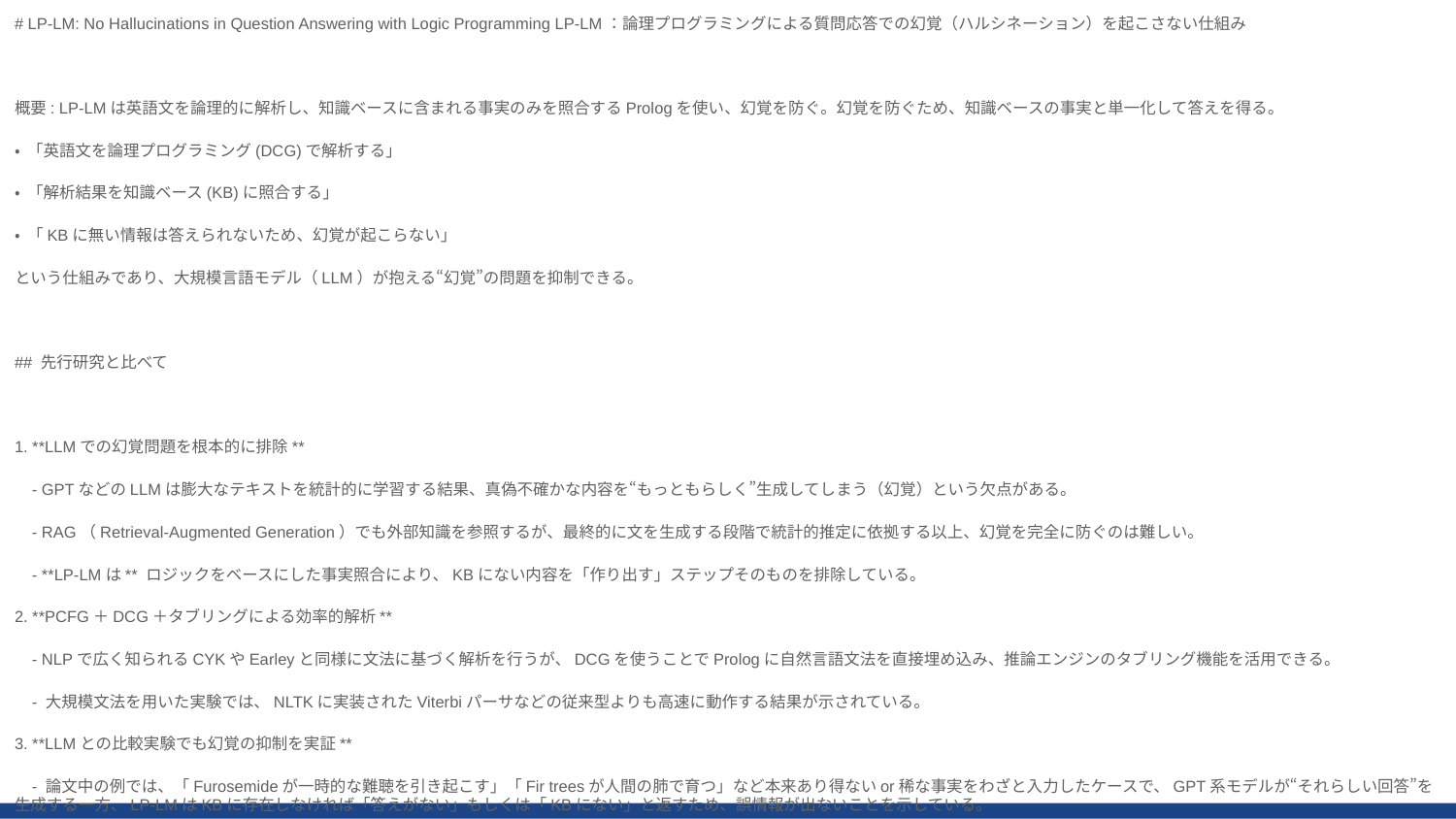

# LP-LM: No Hallucinations in Question Answering with Logic Programming LP-LM：論理プログラミングによる質問応答での幻覚（ハルシネーション）を起こさない仕組み

概要: LP-LMは英語文を論理的に解析し、知識ベースに含まれる事実のみを照合するPrologを使い、幻覚を防ぐ。幻覚を防ぐため、知識ベースの事実と単一化して答えを得る。
• 「英語文を論理プログラミング(DCG)で解析する」
• 「解析結果を知識ベース(KB)に照合する」
• 「KBに無い情報は答えられないため、幻覚が起こらない」
という仕組みであり、大規模言語モデル（LLM）が抱える“幻覚”の問題を抑制できる。

## 先行研究と比べて

1. **LLMでの幻覚問題を根本的に排除**
    - GPTなどのLLMは膨大なテキストを統計的に学習する結果、真偽不確かな内容を“もっともらしく”生成してしまう（幻覚）という欠点がある。
    - RAG（Retrieval-Augmented Generation）でも外部知識を参照するが、最終的に文を生成する段階で統計的推定に依拠する以上、幻覚を完全に防ぐのは難しい。
    - **LP-LMは** ロジックをベースにした事実照合により、KBにない内容を「作り出す」ステップそのものを排除している。
2. **PCFG＋DCG＋タブリングによる効率的解析**
    - NLPで広く知られるCYKやEarleyと同様に文法に基づく解析を行うが、DCGを使うことでPrologに自然言語文法を直接埋め込み、推論エンジンのタブリング機能を活用できる。
    - 大規模文法を用いた実験では、NLTKに実装されたViterbiパーサなどの従来型よりも高速に動作する結果が示されている。
3. **LLMとの比較実験でも幻覚の抑制を実証**
    - 論文中の例では、「Furosemideが一時的な難聴を引き起こす」「Fir treesが人間の肺で育つ」など本来あり得ないor稀な事実をわざと入力したケースで、GPT系モデルが“それらしい回答”を生成する一方、LP-LMはKBに存在しなければ「答えがない」もしくは「KBにない」と返すため、誤情報が出ないことを示している。

---

## 技術や手法

LP-LMを説明する

### 3.1 確率的文脈自由文法（PCFG）

- **文法ルールに確率を付与**することで、構文解析時に多数存在する可能性のある木構造のうち「最も確からしい」解析（構文木）を選ぶ。
- 例として、のように、各生成規則へ確率を付与する。

    ```
    java
    コピーする編集する
    S -> NP VP (0.4)
    NP -> DET NN (0.2)
    ...
    ```

- LP-LMでは、文章に複数の解釈がある場合でも、最終的に最大確率の解析結果を採用するため、一意のProlog項を得やすい。

### 3.2 PrologのDCG（Definite Clause Grammar）

- 「`s --> np, vp.`」のように書くと、内部でPrologコードに展開される仕組み。
- **自然言語文法を直接Prolog上で定義**し、整合チェックと同時に対応するProlog項を生成できる。
- DCGルールの確率拡張版（確率付きDCG）によって、PCFGを手軽に運用できる。

### 3.3 タブリング（Tabling）

- Prologが同じ問い合わせを再帰的にたどる場合、何度も処理を繰り返し計算量が爆発することがある。
- タブリングでは、**同じ問い合わせを再利用**して二重計算を防ぐ。
- この手法を構文解析に応用することで、大規模文法を扱っても線形～多項式程度の時間で解析が済むことを実験で示している。

### 3.4 知識ベース（KB）への挿入・照合

- **文（例：「the black bird flies bravely」）を入力**すると、DCGにより解析 → `flies(black(bird), bravely)` というProlog項に変換し、KBに格納する。
- **質問（例：「who flies bravely」）を入力**すると、解析結果が `flies(X, bravely)` のように変数を含む形になり、KBの事実との単一化で `X = black(bird)` が得られる。
- これにより、問合せと事実を照合して厳密な回答を導く。KBになければ「該当なし」となるので、幻覚的情報は生成されない。

### 3.5 パフォーマンス実験

- **12種類のPCFG**（左再帰・右再帰・曖昧性など含む）を用いて実験し、文法ルール数100以上の大規模ケースでもProlog DCG＋タブリングのほうがViterbiパーサより高速。
- 長文入力でもタブリングにより再計算を抑え、線形時間オーダーに近い動作を示す場合がある。
- 実装には **XSB Prolog** を用いており、バージョン5.0で実装・検証したことが述べられている。

---

## 使用用途

1. **専門分野の高信頼QAシステム**
    - 医療、法務、金融など、誤回答のリスクが高い領域で、KBを厳密に管理して「正しく答えられる範囲だけ答える」仕組みが役立つ。
    - 既存のFAQデータやナレッジベースをProlog項としてストアし、自然言語質問に対して正確な回答を返せる。
2. **LLMとのハイブリッドアプローチ**
    - まずLLMで自然な文生成を行い、その後に「事実の裏付け」をLP-LMで照合する流れなどが考えられる。
    - LLM単独では防ぎにくい幻覚を、LP-LMの検証ステップで弾くことが可能。
3. **教育・研究プラットフォーム**
    - PCFG・DCG・Prologなどを総合的に学ぶ教材として使える。
    - 解析の可視化やKB照合のプロセスをトレースできるため、自然言語解析や論理プログラミングを同時に学習したい場面で有用。

---

## 参考になる論文

論文の参考文献（[1]～[17]）の中から、LP-LMをより深く理解するうえで参考になりそうなものを再度紹介する。

- [2] **Bahak et al. (2023)**: 幻覚の評価とLLM比較分析に焦点をあてた研究。
- [7] **Gao et al. (2024)**: Retrieval-Augmented Generation (RAG)に関する包括的サーベイで、外部知識との統合手法の最新動向がわかる。
- [9] **Ji et al. (2023)**: 幻覚に特化した包括的調査。様々な生成モデルの幻覚要因がまとめられている。
- [16] **Wang et al. (2023)**: DLVを用いた知識管理（KALM）の研究で、論理ベースの知識操作がLP-LMと類似点を持つ。

それ以外にも、CYKアルゴリズムやEarley法、Probabilistic Unification Grammarsなどについて言及されている文献が多いため、構文解析全般に興味があれば原文献リストを広範に参照するとよいだろう。

---

---

## まとめ

LP-LMは、**論理プログラミングを活用した構文解析と知識ベース照合**によって、LLMの大きな課題である「幻覚」を根本的に防ぐことを目指す画期的なシステムである。具体的には、PrologのDCGとタブリングにより素早くかつ正確に構文解析し、得られたProlog項を既存KBの事実と単一化することで回答を返す。KBに登録されていない情報は回答を生成できないため、LLMでありがちな“それらしい虚偽情報”を出してしまう懸念が大幅に減る。

さらに、Viterbiベースのパーサとの比較実験では、大規模文法や長文入力でも高いパフォーマンスを示している点も大きな特徴である。

今後はLLMとのハイブリッド利用や、より複雑な文法・推論にも拡張できる可能性があり、実運用上の利便性が高いと考えられる。